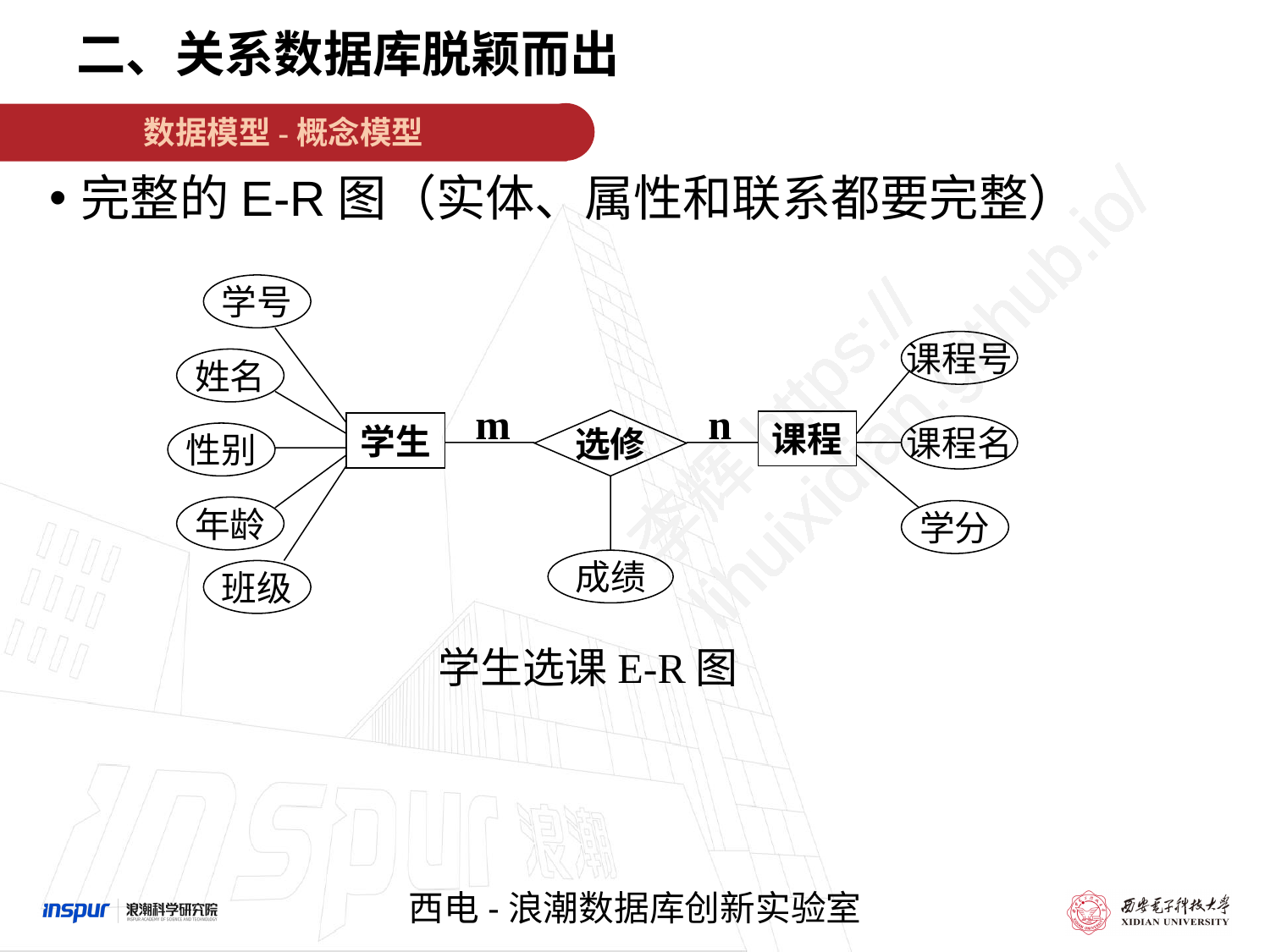

二、关系数据库脱颖而出

数据模型-概念模型
完整的E-R图（实体、属性和联系都要完整）

学号

课程号
姓名

m
n
选修
课程
学生
课程名
性别

年龄
学分
成绩
班级
学生选课E-R图